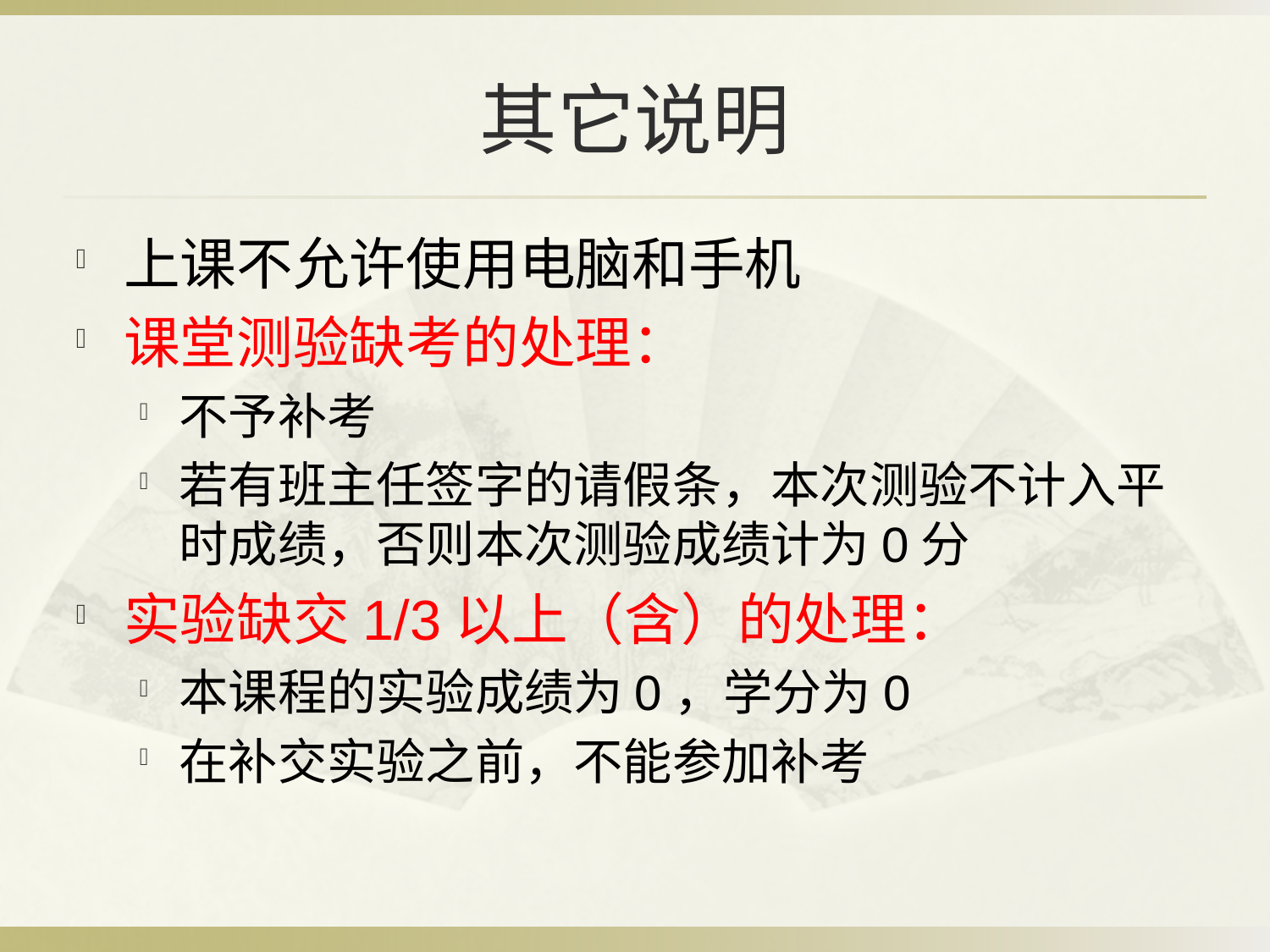

# 其它说明
上课不允许使用电脑和手机
课堂测验缺考的处理：
不予补考
若有班主任签字的请假条，本次测验不计入平时成绩，否则本次测验成绩计为0分
实验缺交1/3以上（含）的处理：
本课程的实验成绩为0，学分为0
在补交实验之前，不能参加补考